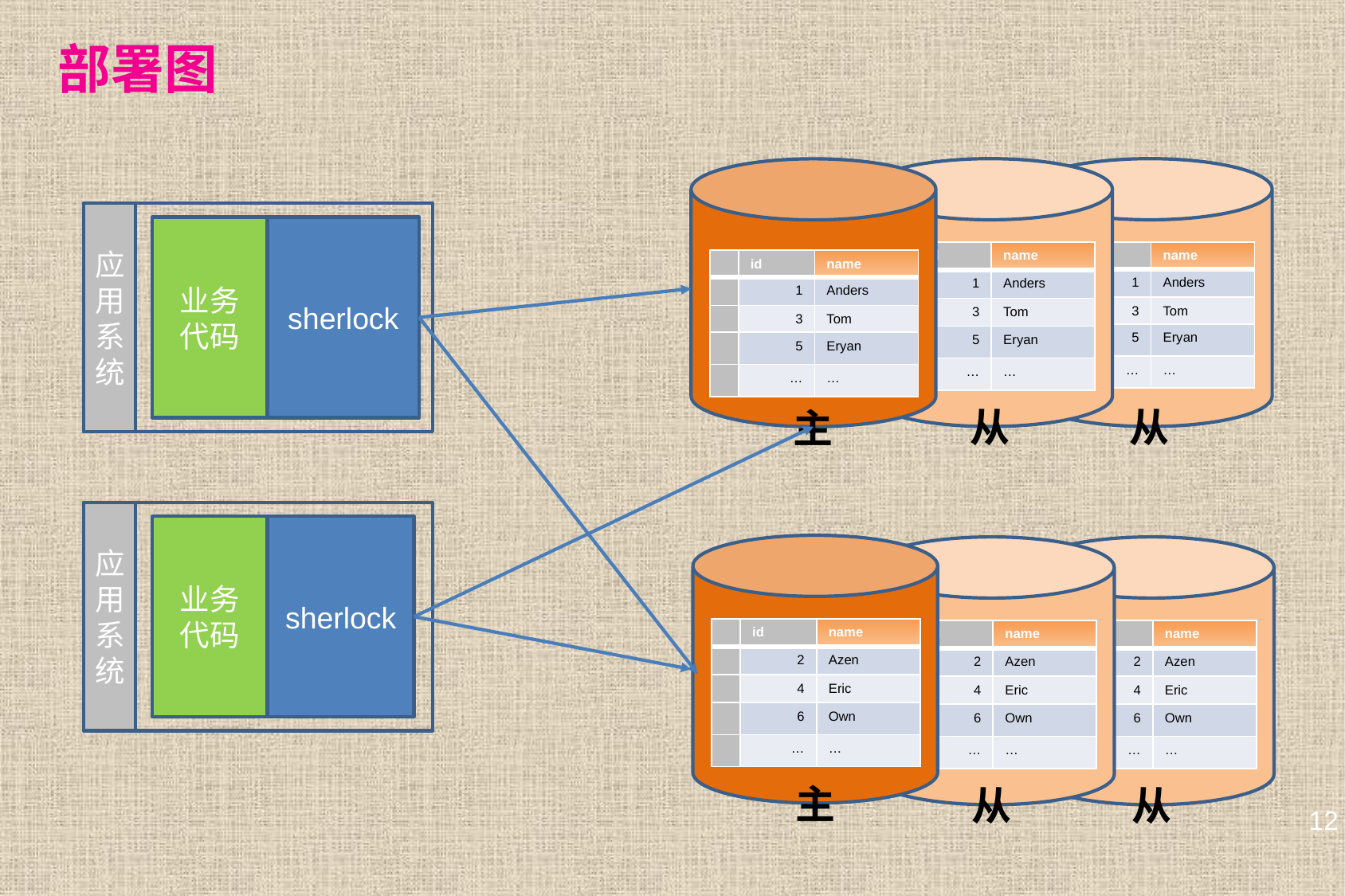

# 部署图

应用系统

sherlock
业务
代码
|  | id | name |
| --- | --- | --- |
|  | 1 | Anders |
|  | 3 | Tom |
|  | 5 | Eryan |
|  | … | … |
|  | id | name |
| --- | --- | --- |
|  | 1 | Anders |
|  | 3 | Tom |
|  | 5 | Eryan |
|  | … | … |
|  | id | name |
| --- | --- | --- |
|  | 1 | Anders |
|  | 3 | Tom |
|  | 5 | Eryan |
|  | … | … |
从
从
主
应用系统

sherlock
业务
代码

|  | id | name |
| --- | --- | --- |
|  | 2 | Azen |
|  | 4 | Eric |
|  | 6 | Own |
|  | … | … |
|  | id | name |
| --- | --- | --- |
|  | 2 | Azen |
|  | 4 | Eric |
|  | 6 | Own |
|  | … | … |
|  | id | name |
| --- | --- | --- |
|  | 2 | Azen |
|  | 4 | Eric |
|  | 6 | Own |
|  | … | … |
主
从
从